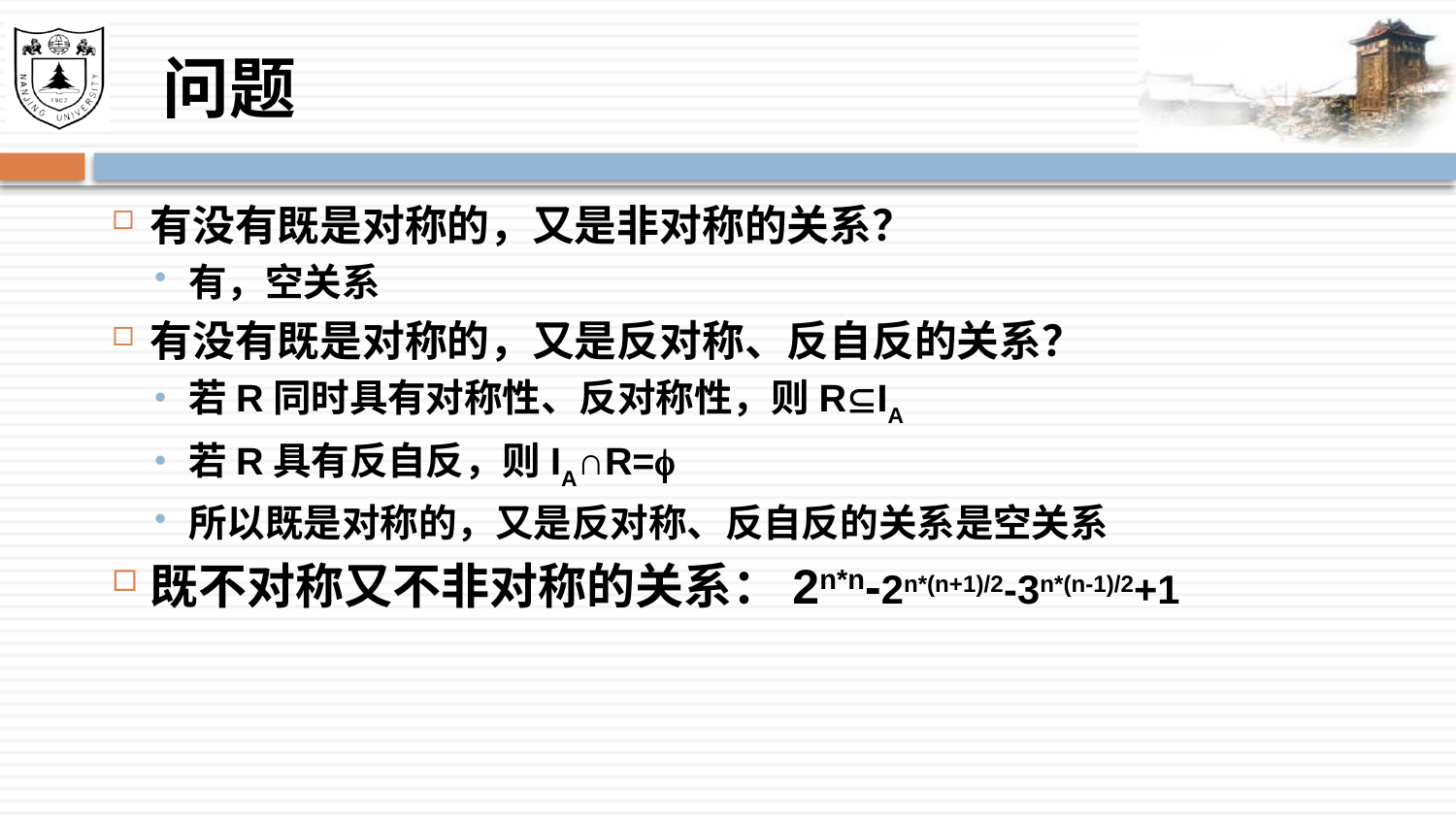

# 问题
有没有既是对称的，又是非对称的关系？
有，空关系
有没有既是对称的，又是反对称、反自反的关系？
若R同时具有对称性、反对称性，则R⊆IA
若R具有反自反，则IA∩R=φ
所以既是对称的，又是反对称、反自反的关系是空关系
既不对称又不非对称的关系：2n*n-2n*(n+1)/2-3n*(n-1)/2+1